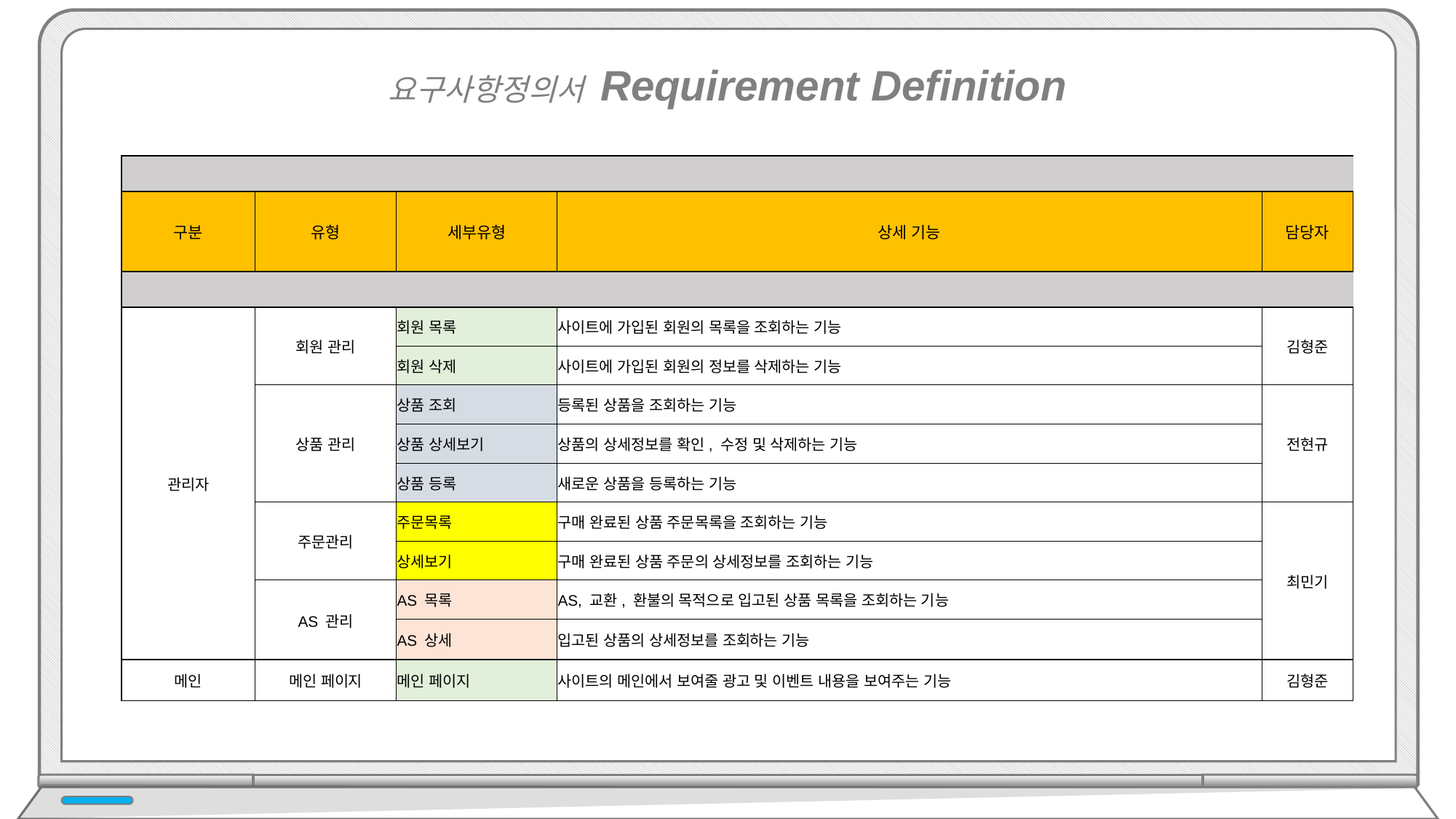

요구사항정의서 Requirement Definition
|  |  |  |  |  |
| --- | --- | --- | --- | --- |
| 구분 | 유형 | 세부유형 | 상세 기능 | 담당자 |
|  |  |  |  |  |
| 관리자 | 회원 관리 | 회원 목록 | 사이트에 가입된 회원의 목록을 조회하는 기능 | 김형준 |
|  |  | 회원 삭제 | 사이트에 가입된 회원의 정보를 삭제하는 기능 |  |
|  | 상품 관리 | 상품 조회 | 등록된 상품을 조회하는 기능 | 전현규 |
|  |  | 상품 상세보기 | 상품의 상세정보를 확인, 수정 및 삭제하는 기능 |  |
|  |  | 상품 등록 | 새로운 상품을 등록하는 기능 |  |
|  | 주문관리 | 주문목록 | 구매 완료된 상품 주문목록을 조회하는 기능 | 최민기 |
|  |  | 상세보기 | 구매 완료된 상품 주문의 상세정보를 조회하는 기능 |  |
|  | AS 관리 | AS 목록 | AS, 교환, 환불의 목적으로 입고된 상품 목록을 조회하는 기능 |  |
|  |  | AS 상세 | 입고된 상품의 상세정보를 조회하는 기능 |  |
| 메인 | 메인 페이지 | 메인 페이지 | 사이트의 메인에서 보여줄 광고 및 이벤트 내용을 보여주는 기능 | 김형준 |